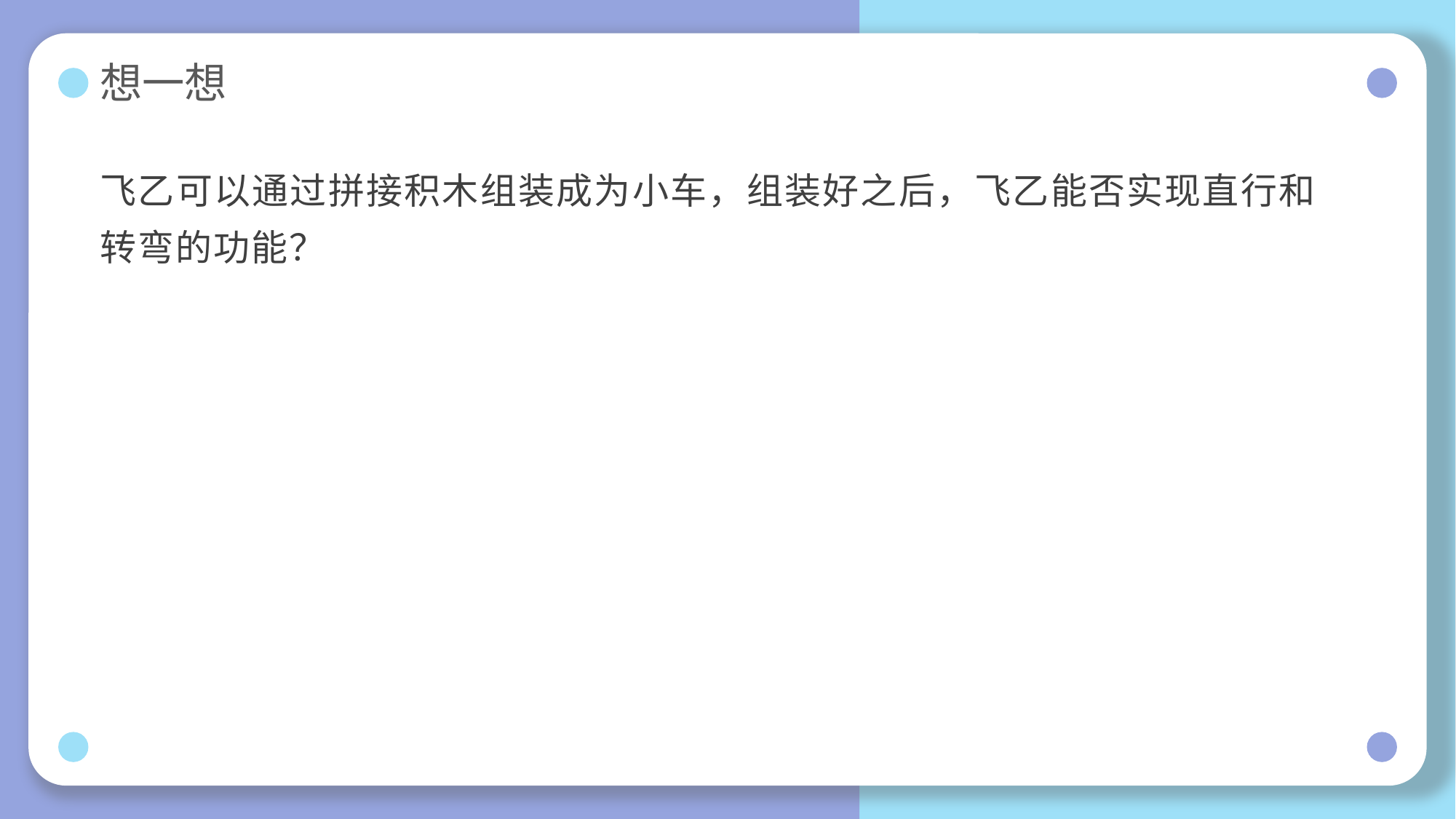

# 想一想
飞乙可以通过拼接积木组装成为小车，组装好之后，飞乙能否实现直行和转弯的功能？